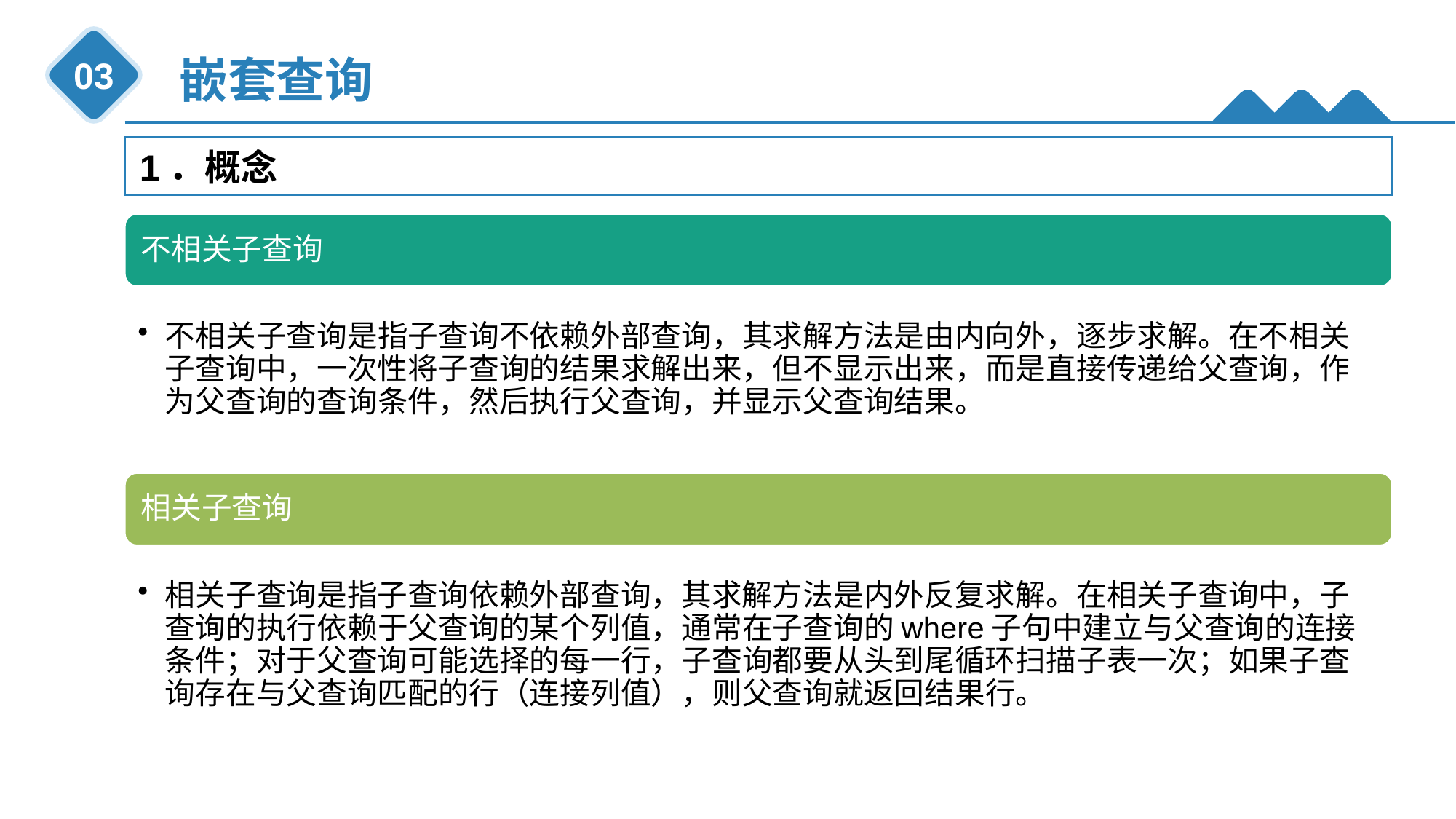

嵌套查询
03

1．概念
不相关子查询
不相关子查询是指子查询不依赖外部查询，其求解方法是由内向外，逐步求解。在不相关子查询中，一次性将子查询的结果求解出来，但不显示出来，而是直接传递给父查询，作为父查询的查询条件，然后执行父查询，并显示父查询结果。
相关子查询
相关子查询是指子查询依赖外部查询，其求解方法是内外反复求解。在相关子查询中，子查询的执行依赖于父查询的某个列值，通常在子查询的where子句中建立与父查询的连接条件；对于父查询可能选择的每一行，子查询都要从头到尾循环扫描子表一次；如果子查询存在与父查询匹配的行（连接列值），则父查询就返回结果行。
数据库原理与应用